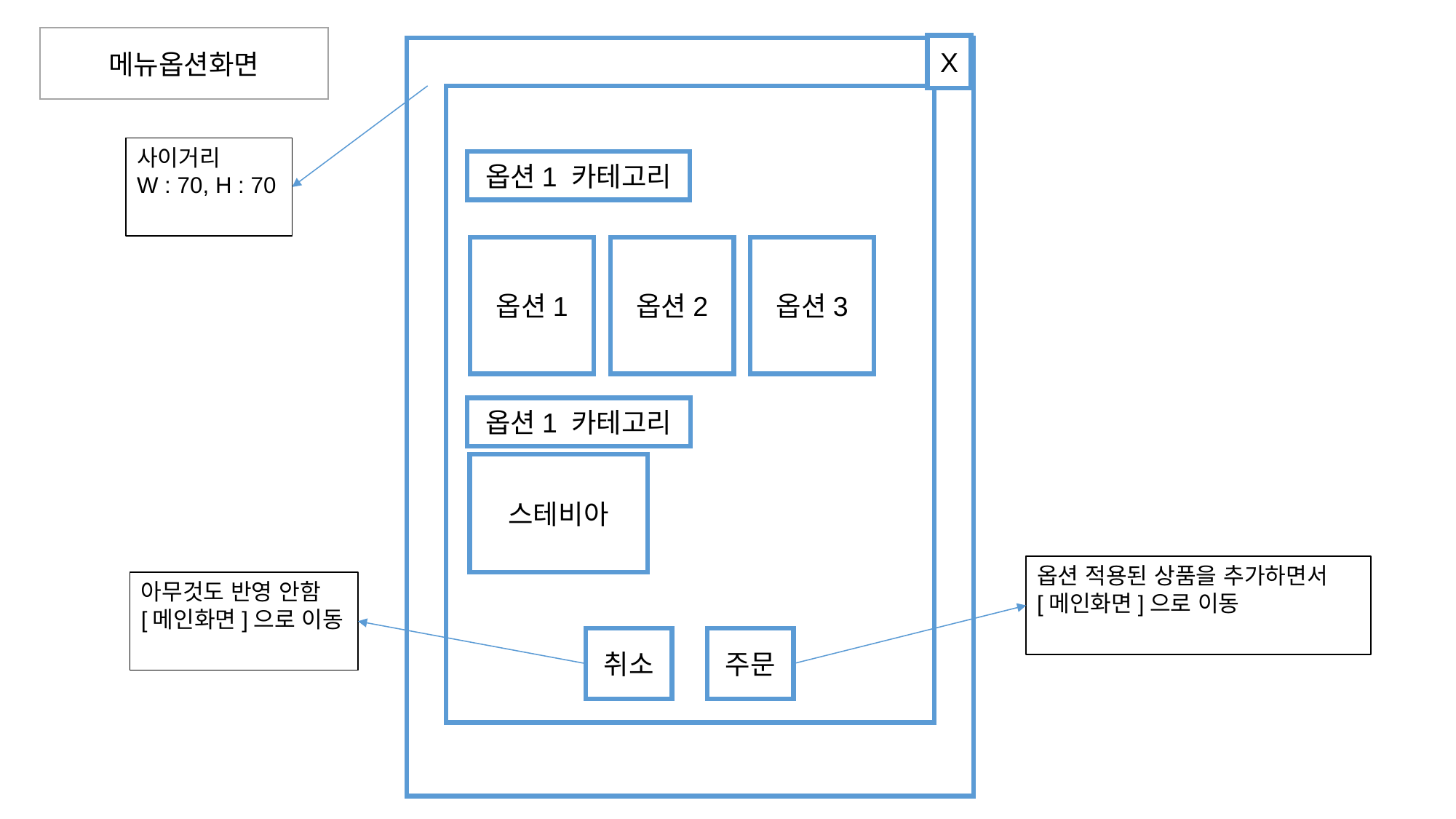

메뉴옵션화면
X
광고창

사이거리
W : 70, H : 70

옵션1 카테고리
옵션1
옵션2
옵션3
옵션1 카테고리
스테비아
옵션 적용된 상품을 추가하면서
[메인화면]으로 이동

아무것도 반영 안함
[메인화면]으로 이동

취소
주문